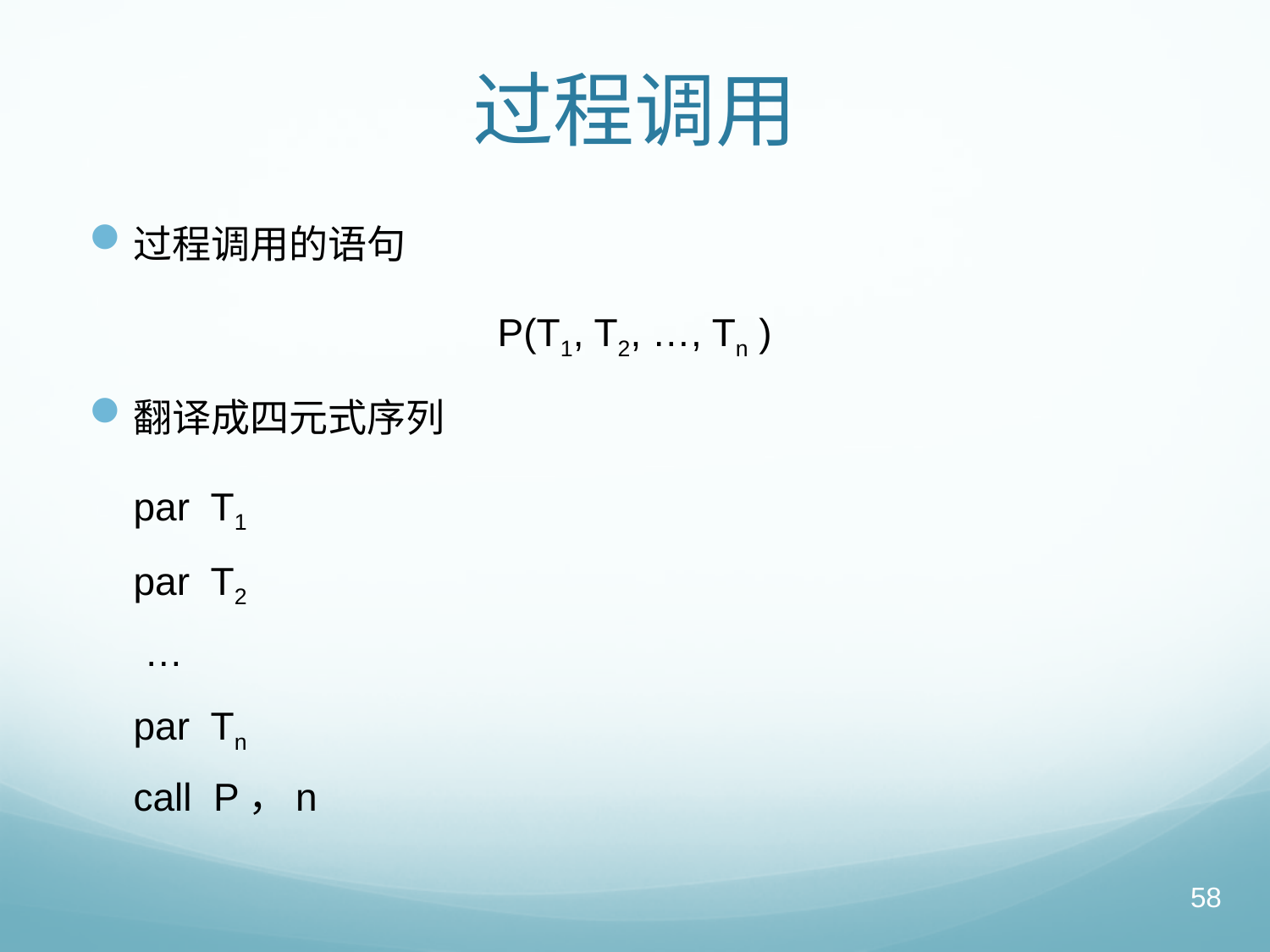

# 过程调用
过程调用的语句
P(T1, T2, …, Tn )
翻译成四元式序列
	par  T1
	par  T2
 	 …
	par  Tn
	call  P，n
58